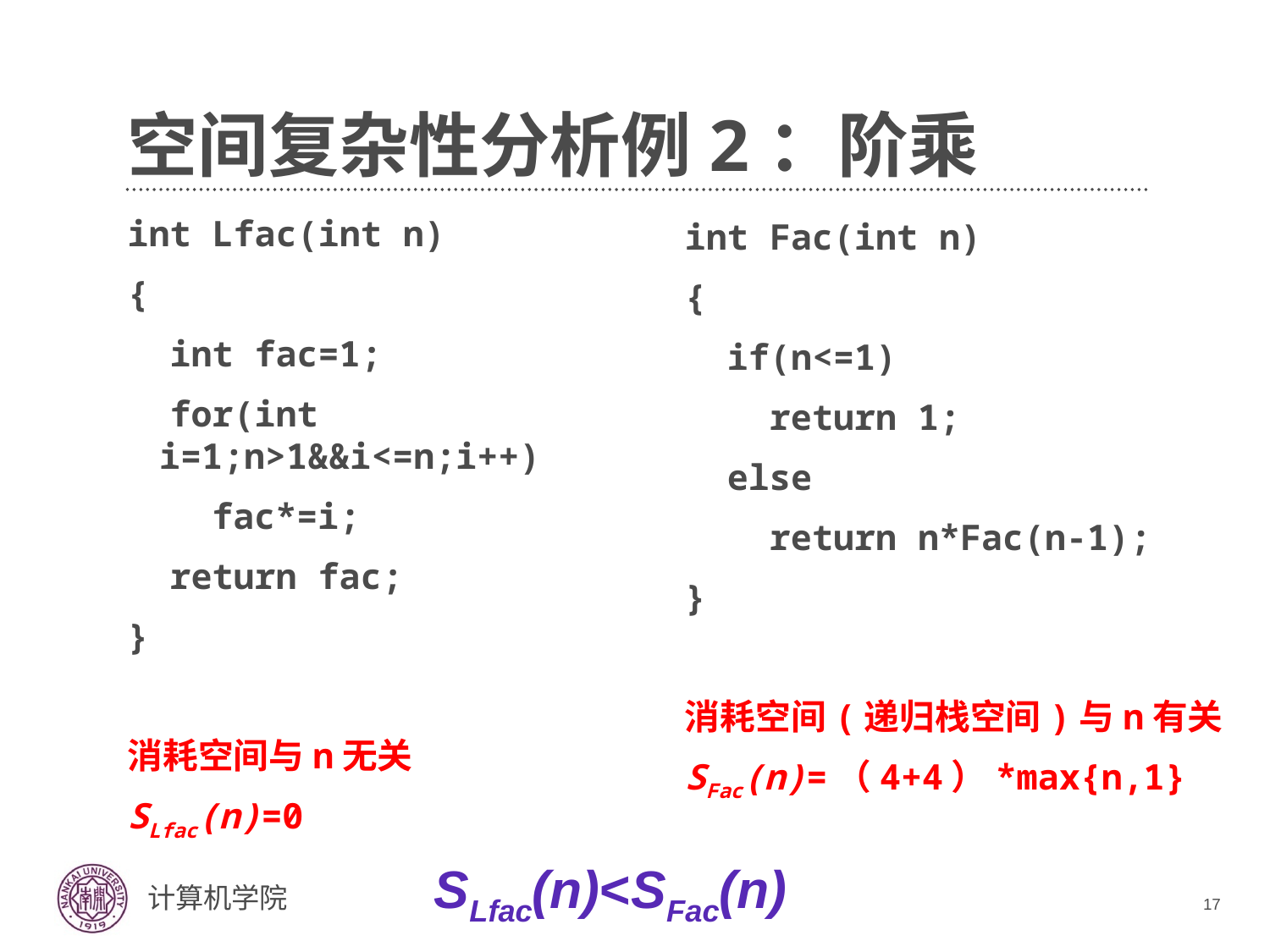

# 空间复杂性分析例2：阶乘
int Lfac(int n)
{
  int fac=1;
  for(int i=1;n>1&&i<=n;i++)
    fac*=i;
  return fac;
}

消耗空间与n无关
SLfac(n)=0
int Fac(int n)
{
  if(n<=1)
    return 1;
  else
    return n*Fac(n-1);
}

消耗空间(递归栈空间)与n有关
SFac(n)=（4+4）*max{n,1}
SLfac(n)<SFac(n)
17